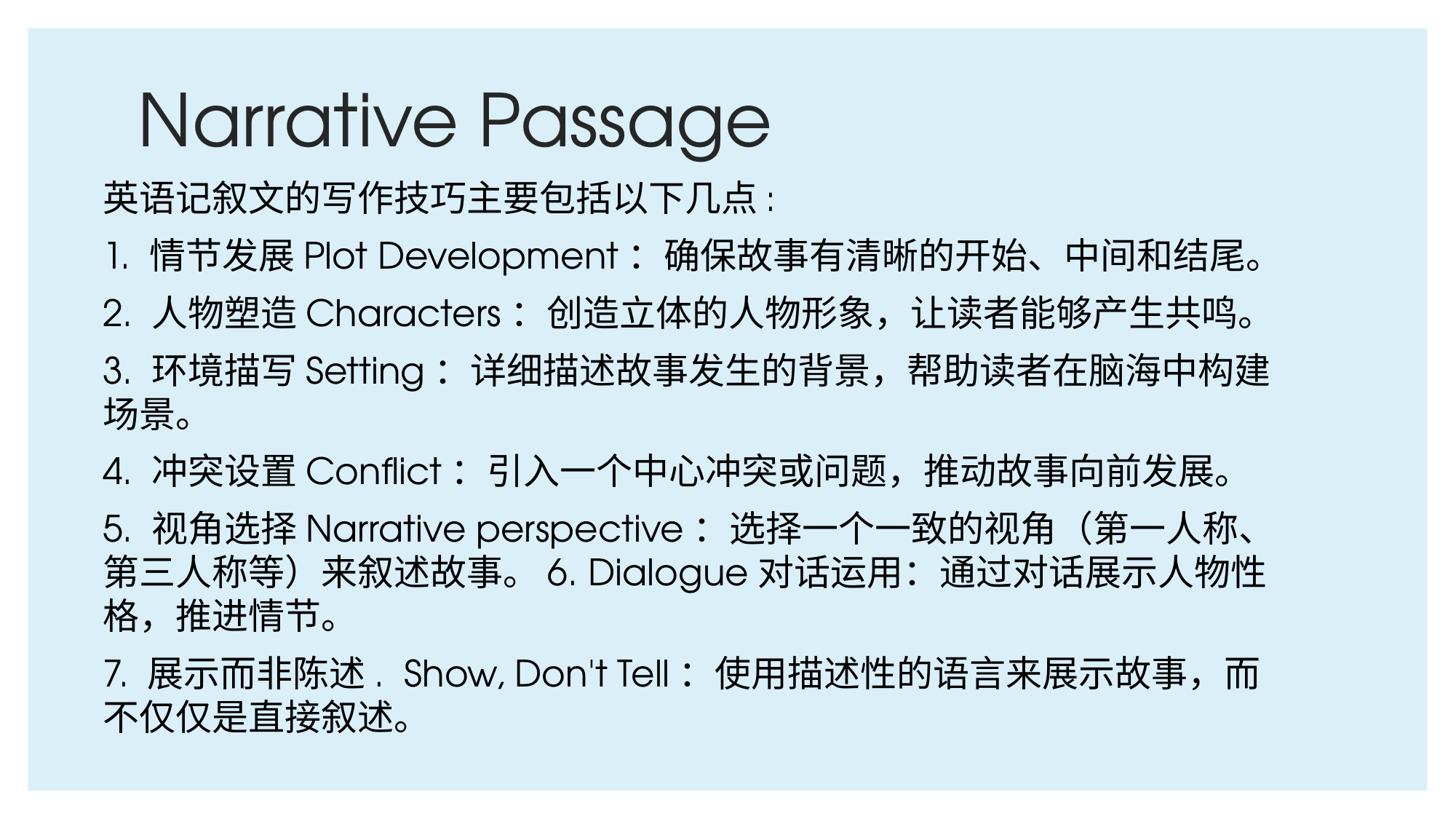

# Narrative Passage
英语记叙文的写作技巧主要包括以下几点:
1. 情节发展Plot Development：确保故事有清晰的开始、中间和结尾。
2. 人物塑造Characters：创造立体的人物形象，让读者能够产生共鸣。
3. 环境描写Setting：详细描述故事发生的背景，帮助读者在脑海中构建场景。
4. 冲突设置Conflict：引入一个中心冲突或问题，推动故事向前发展。
5. 视角选择Narrative perspective：选择一个一致的视角（第一人称、第三人称等）来叙述故事。6. Dialogue对话运用：通过对话展示人物性格，推进情节。
7. 展示而非陈述.  Show, Don't Tell：使用描述性的语言来展示故事，而不仅仅是直接叙述。